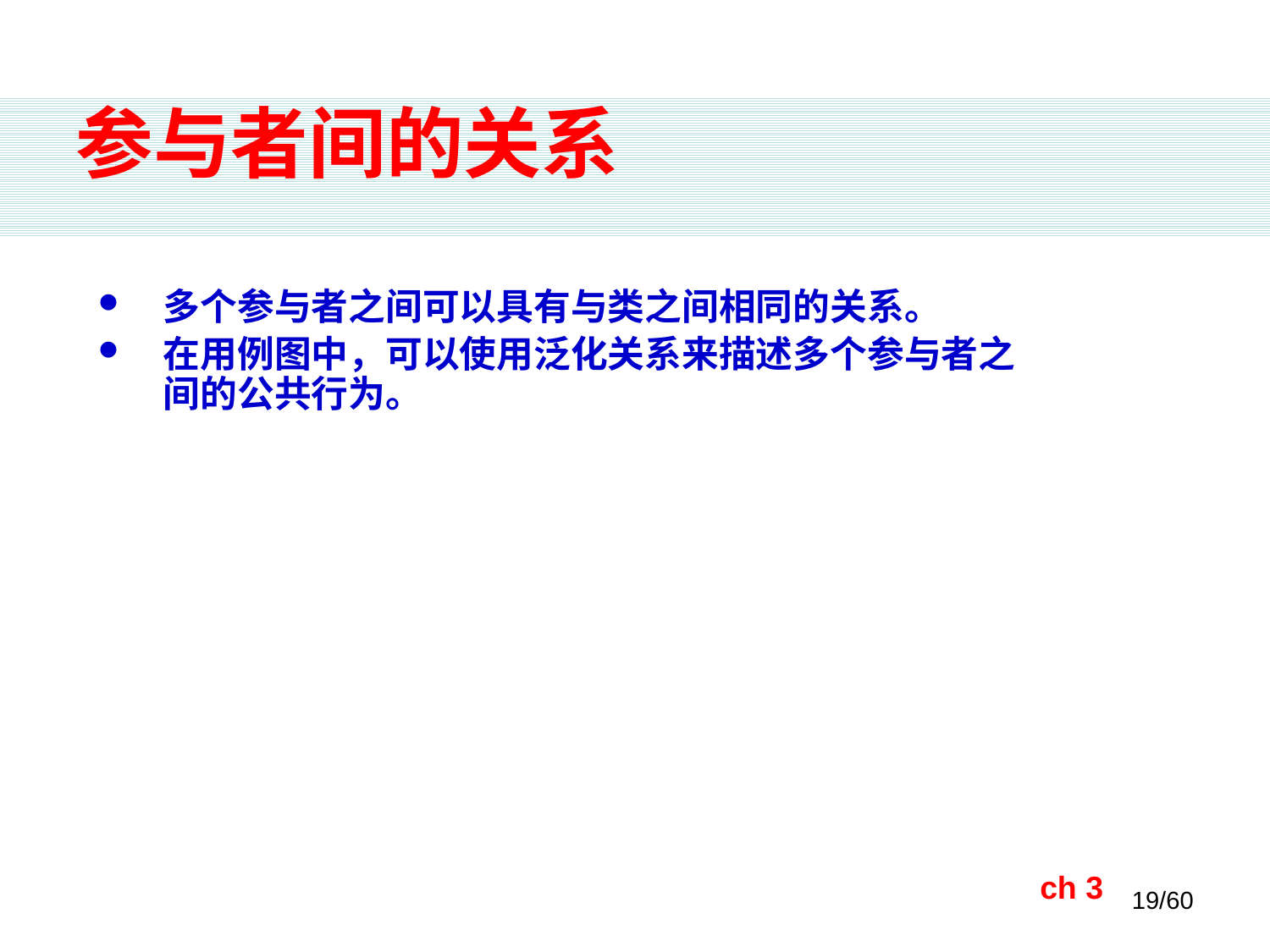

参与者间的关系
多个参与者之间可以具有与类之间相同的关系。
在用例图中，可以使用泛化关系来描述多个参与者之间的公共行为。
ch 3
19/60